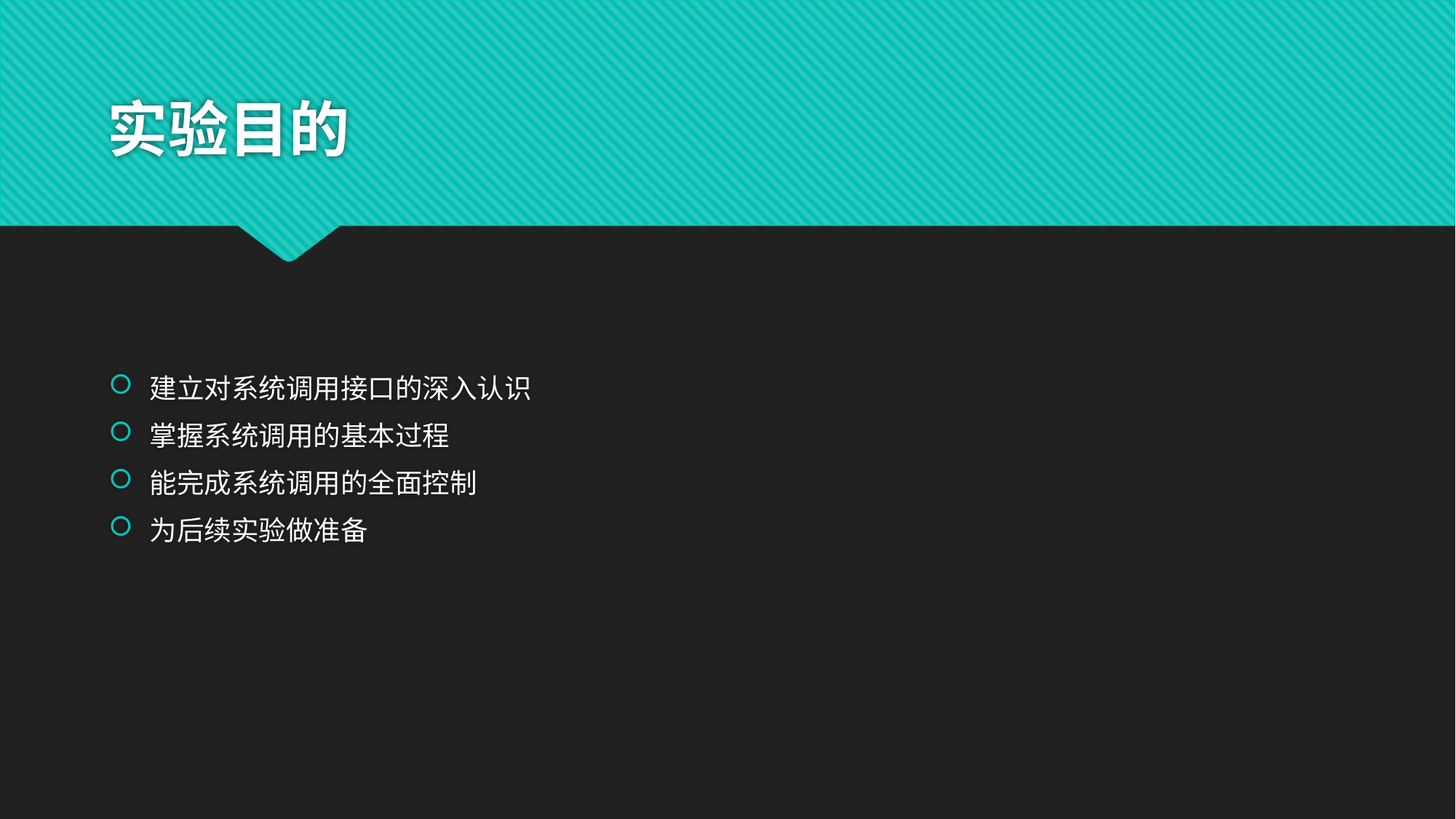

# 实验目的
建立对系统调用接口的深入认识
掌握系统调用的基本过程
能完成系统调用的全面控制
为后续实验做准备